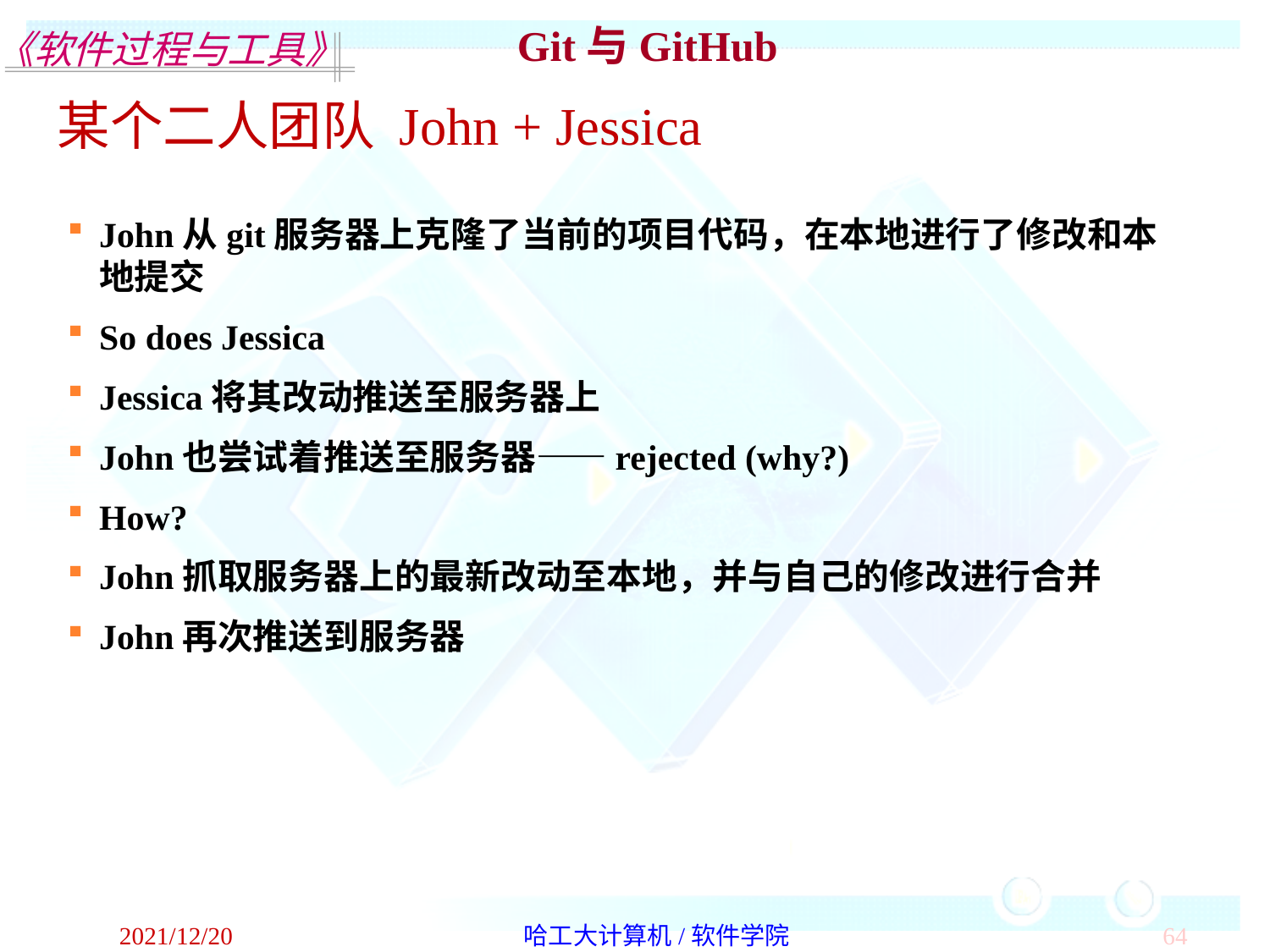

Git与GitHub
某个二人团队 John + Jessica
John从git服务器上克隆了当前的项目代码，在本地进行了修改和本地提交
So does Jessica
Jessica将其改动推送至服务器上
John也尝试着推送至服务器——rejected (why?)
How?
John抓取服务器上的最新改动至本地，并与自己的修改进行合并
John再次推送到服务器